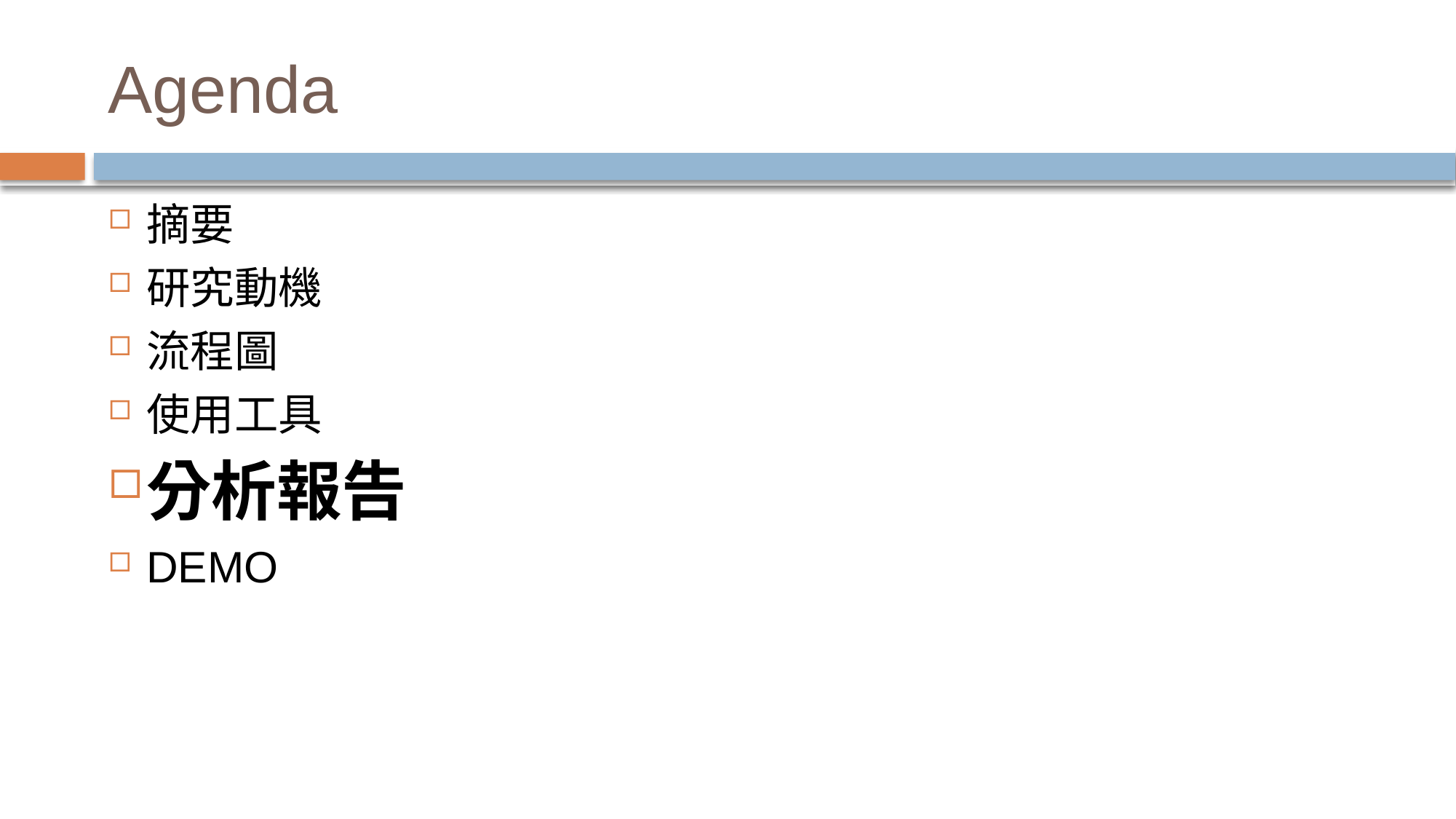

# Agenda
摘要
研究動機
流程圖
使用工具
分析報告
DEMO